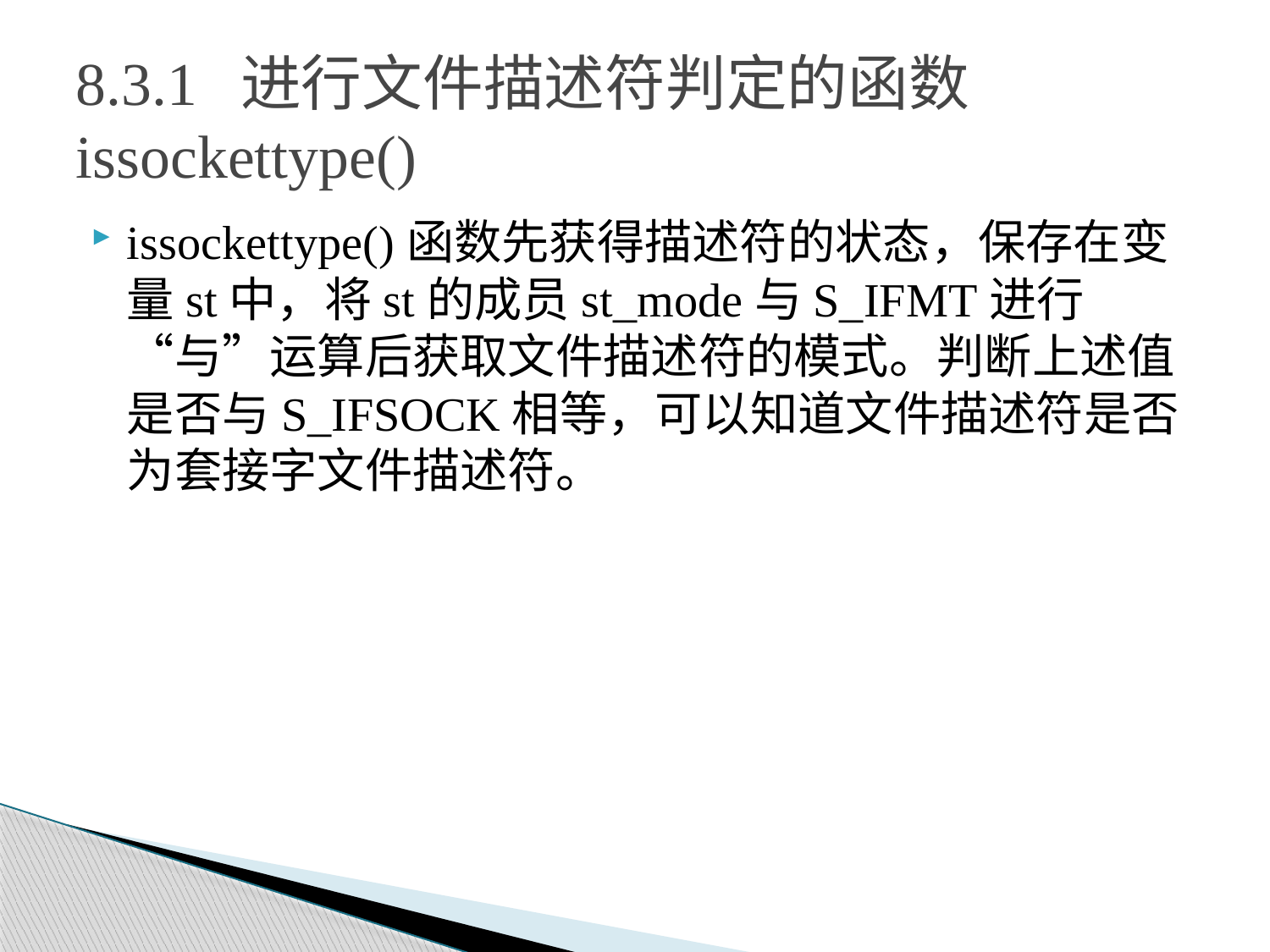

# 8.3.1  进行文件描述符判定的函数issockettype()
issockettype()函数先获得描述符的状态，保存在变量st中，将st的成员st_mode与S_IFMT进行“与”运算后获取文件描述符的模式。判断上述值是否与S_IFSOCK相等，可以知道文件描述符是否为套接字文件描述符。